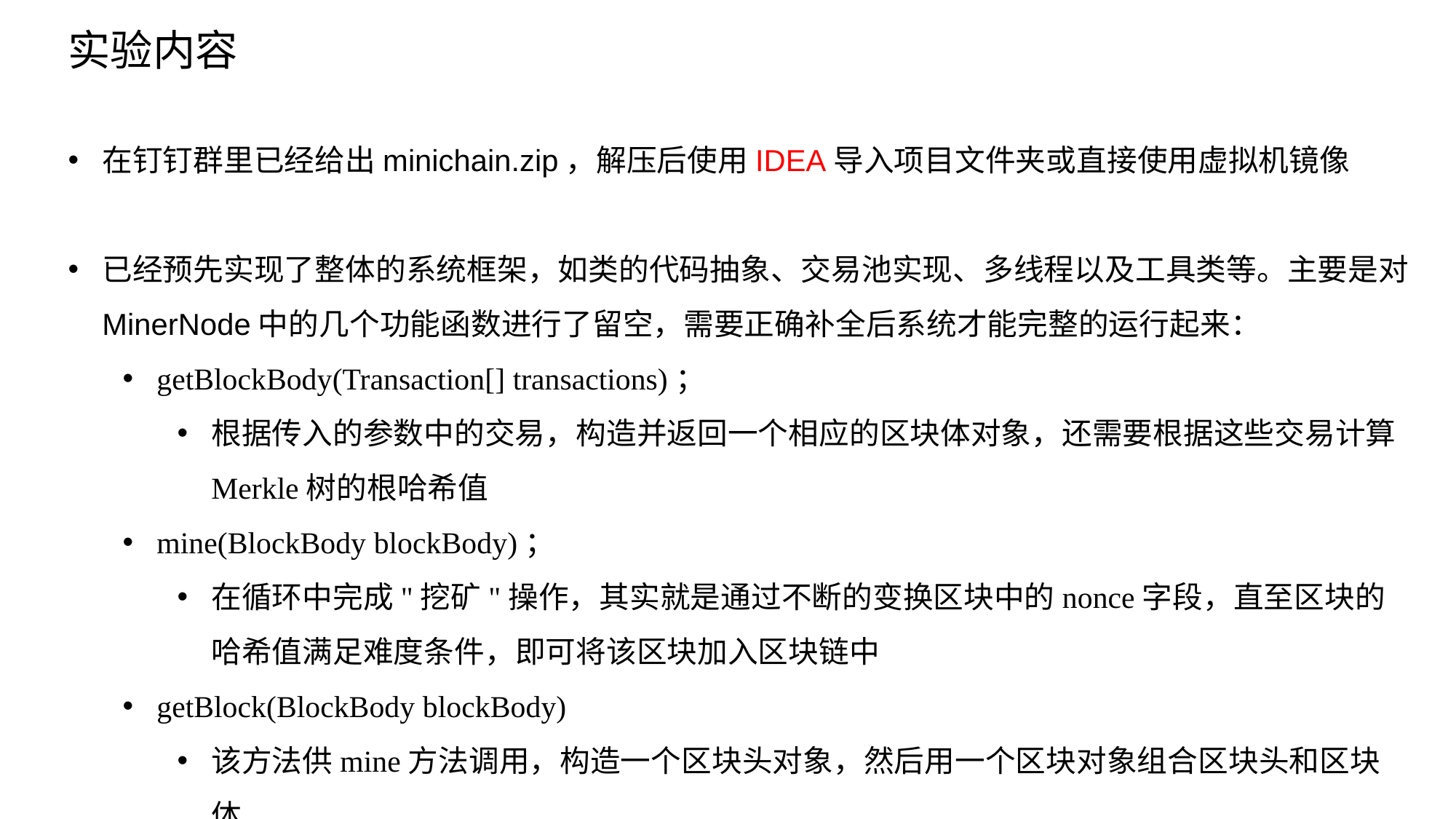

实验内容
在钉钉群里已经给出minichain.zip，解压后使用IDEA导入项目文件夹或直接使用虚拟机镜像

已经预先实现了整体的系统框架，如类的代码抽象、交易池实现、多线程以及工具类等。主要是对MinerNode中的几个功能函数进行了留空，需要正确补全后系统才能完整的运行起来：
getBlockBody(Transaction[] transactions)；
根据传入的参数中的交易，构造并返回一个相应的区块体对象，还需要根据这些交易计算Merkle树的根哈希值
mine(BlockBody blockBody)；
在循环中完成"挖矿"操作，其实就是通过不断的变换区块中的nonce字段，直至区块的哈希值满足难度条件，即可将该区块加入区块链中
getBlock(BlockBody blockBody)
该方法供mine方法调用，构造一个区块头对象，然后用一个区块对象组合区块头和区块体